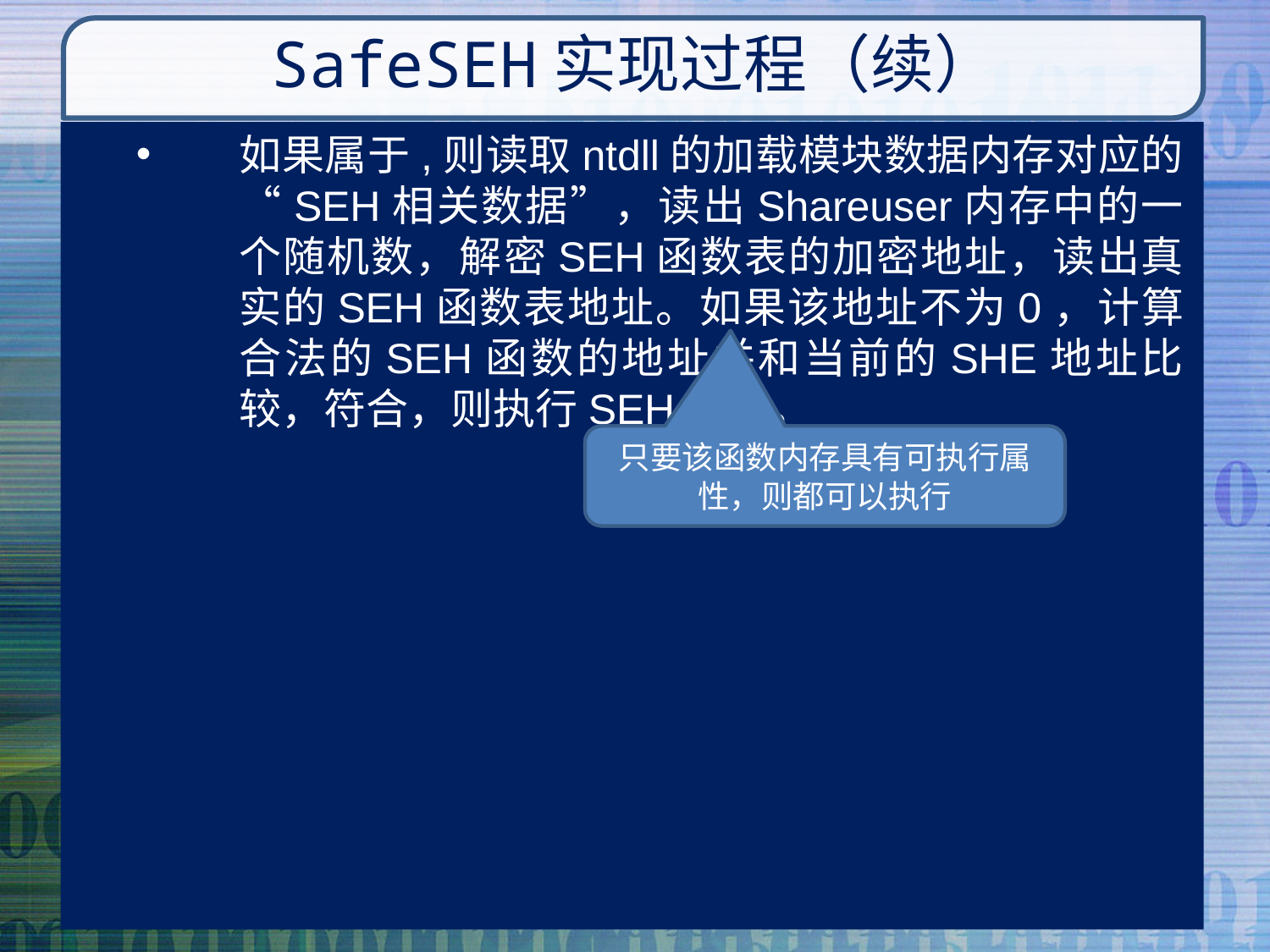

# SafeSEH实现过程（续）
如果属于,则读取ntdll的加载模块数据内存对应的“SEH相关数据”，读出Shareuser内存中的一个随机数，解密SEH函数表的加密地址，读出真实的SEH函数表地址。如果该地址不为0，计算合法的SEH函数的地址并和当前的SHE地址比较，符合，则执行SEH函数。

地址为0怎么处理？
只要该函数内存具有可执行属性，则都可以执行